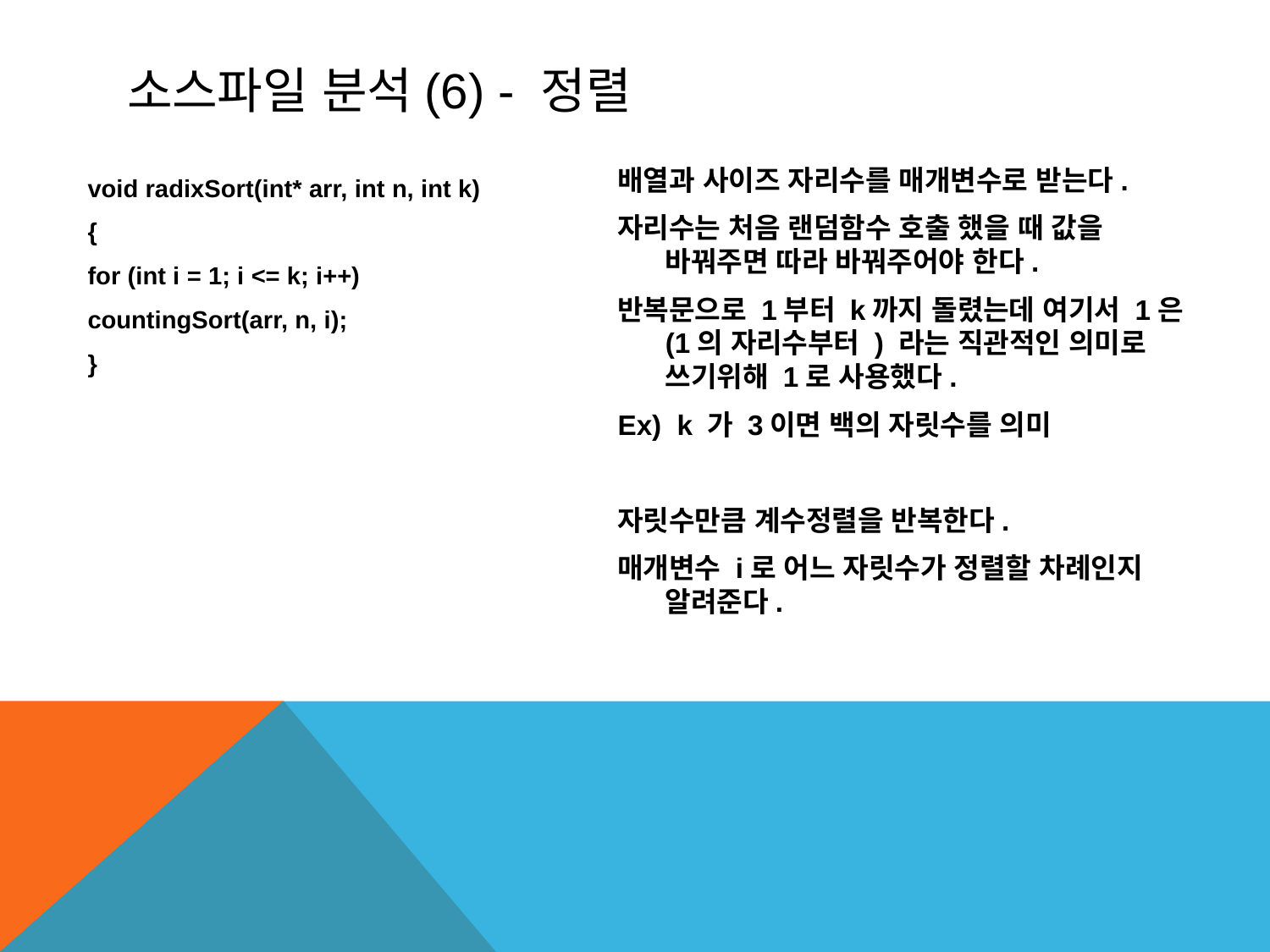

# 소스파일 분석(6) - 정렬
배열과 사이즈 자리수를 매개변수로 받는다.
자리수는 처음 랜덤함수 호출 했을 때 값을 바꿔주면 따라 바꿔주어야 한다.
반복문으로 1부터 k까지 돌렸는데 여기서 1은 (1의 자리수부터 ) 라는 직관적인 의미로 쓰기위해 1로 사용했다.
Ex)  k 가 3이면 백의 자릿수를 의미

자릿수만큼 계수정렬을 반복한다.
매개변수 i로 어느 자릿수가 정렬할 차례인지 알려준다.
void radixSort(int* arr, int n, int k)
{
for (int i = 1; i <= k; i++)
countingSort(arr, n, i);
}